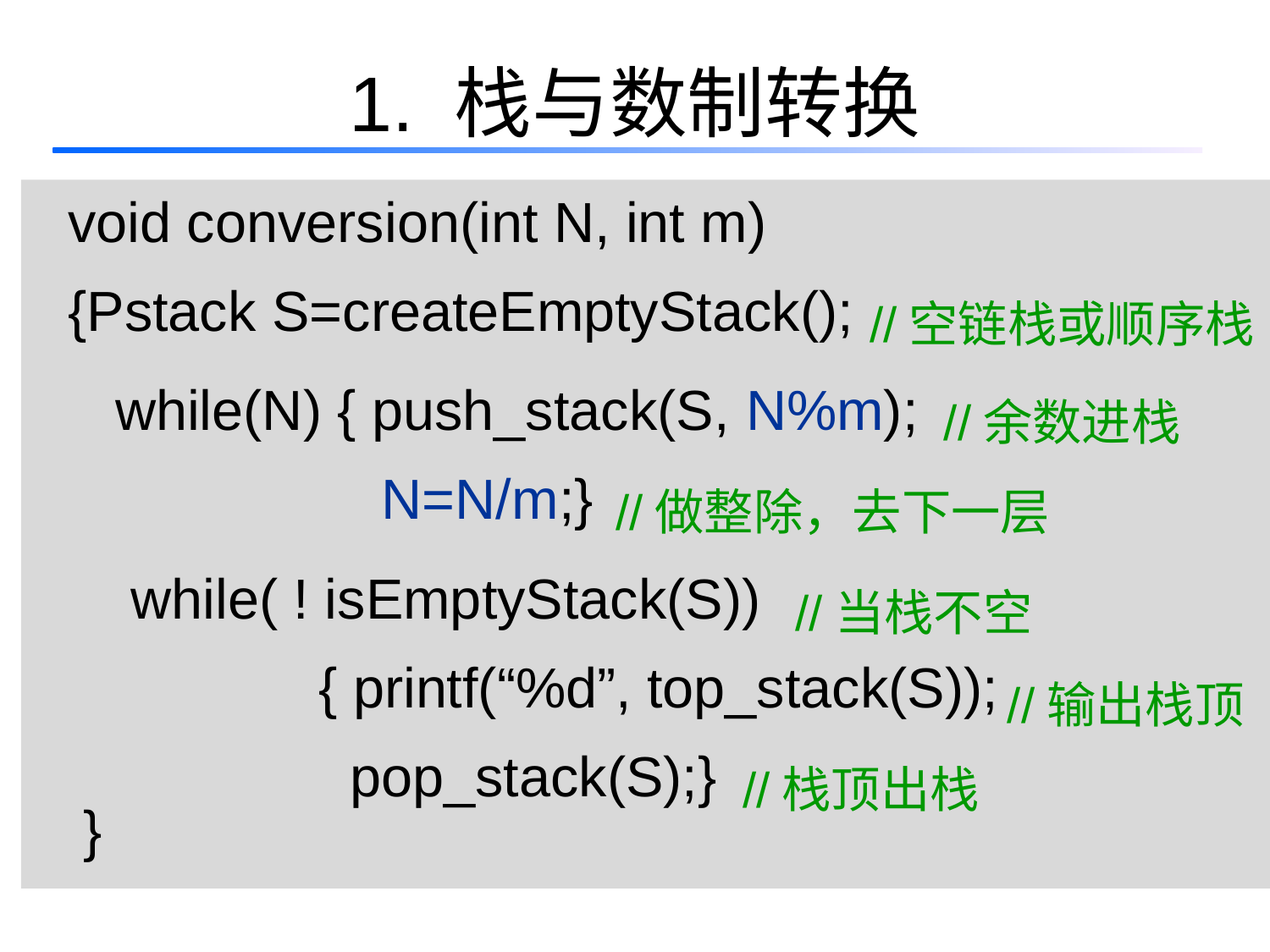

# 1. 栈与数制转换

   void conversion(int N, int m)
   {Pstack S=createEmptyStack();
      while(N) { push_stack(S, N%m);
                       N=N/m;}
       while( ! isEmptyStack(S))
                   { printf(“%d”, top_stack(S));
                     pop_stack(S);}
    }
//空链栈或顺序栈
//余数进栈
//做整除，去下一层
//当栈不空
//输出栈顶
//栈顶出栈